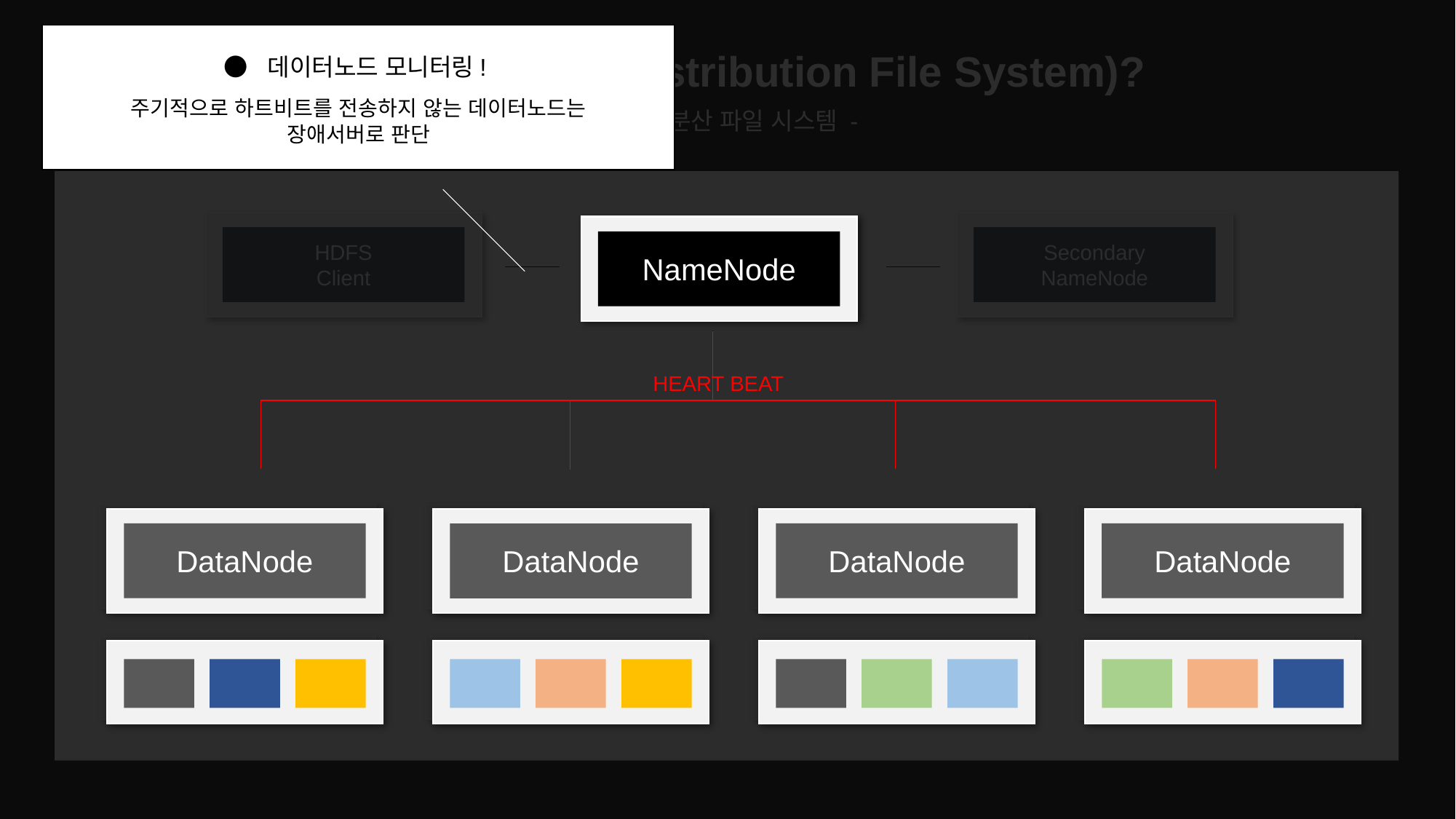

HDFS (Hadoop Distribution File System)?
●  데이터노드 모니터링!
주기적으로 하트비트를 전송하지 않는 데이터노드는
장애서버로 판단
- 하둡 분산 파일 시스템 -

NameNode

HDFS
Client
Secondary
NameNode
NameNode
HEART BEAT

DataNode
DataNode
DataNode
DataNode
DataNode
DataNode
DataNode
DataNode